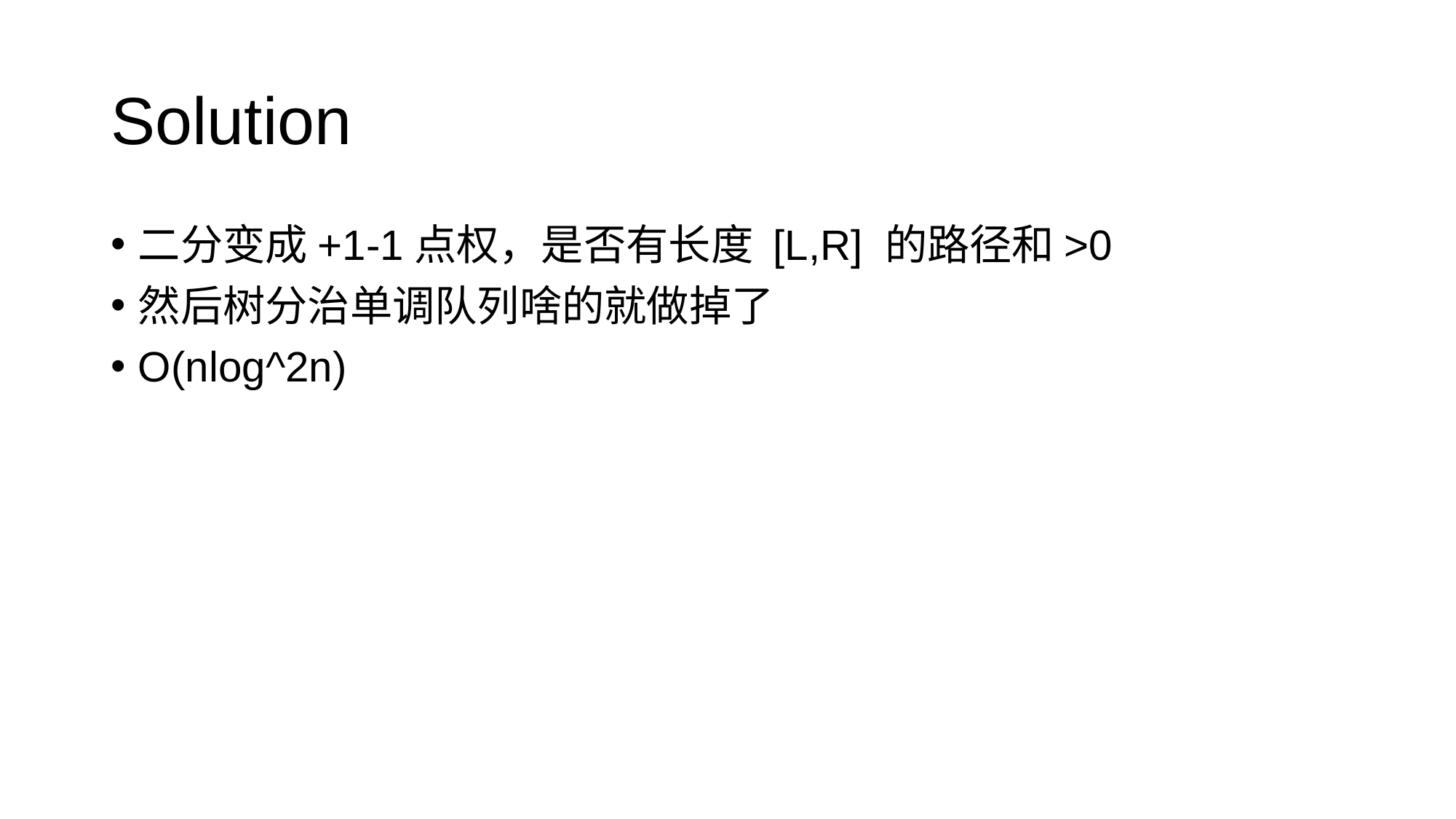

# Solution
二分变成+1-1点权，是否有长度 [L,R] 的路径和>0
然后树分治单调队列啥的就做掉了
O(nlog^2n)